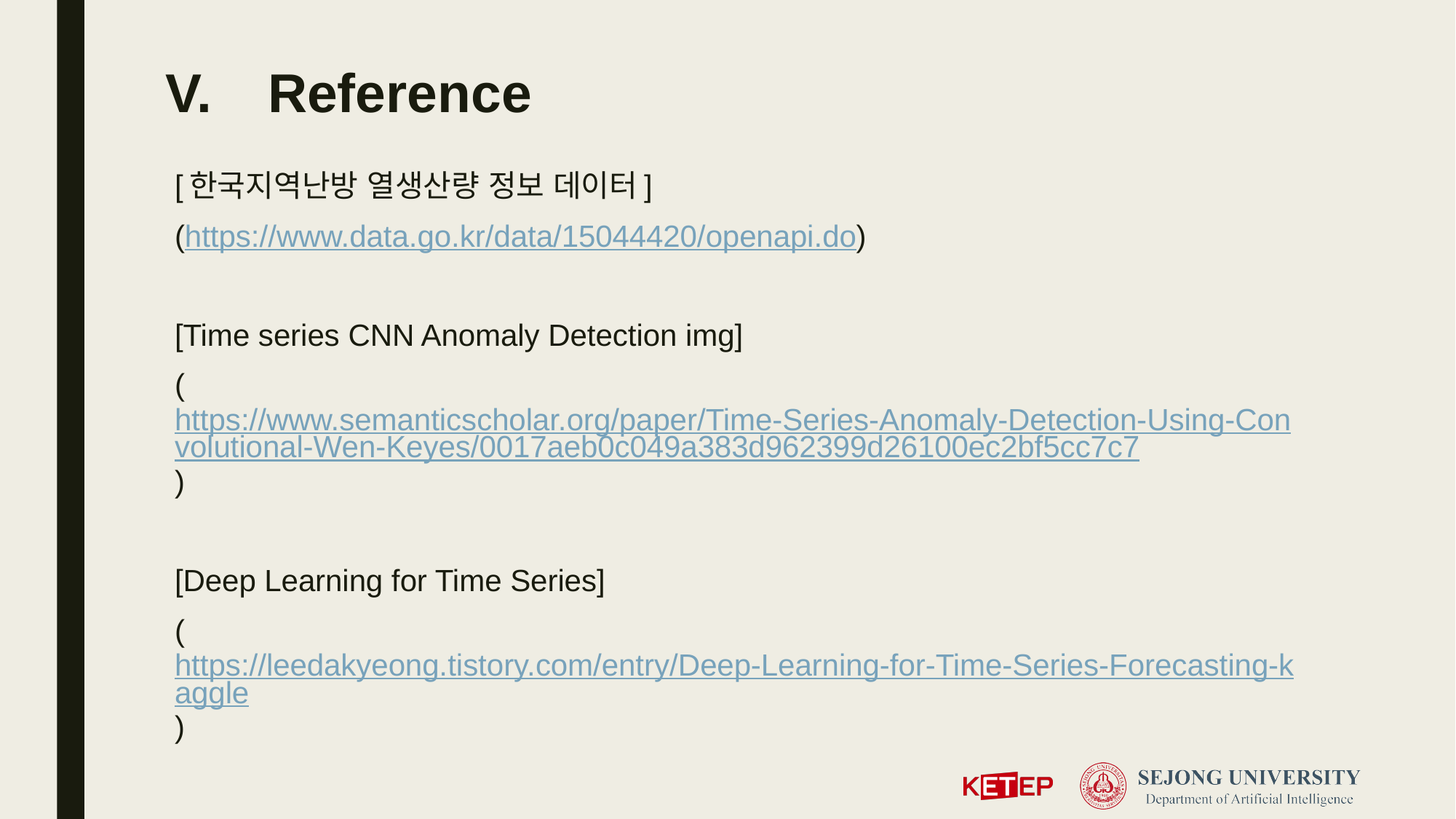

# Reference
[한국지역난방 열생산량 정보 데이터]
(https://www.data.go.kr/data/15044420/openapi.do)

[Time series CNN Anomaly Detection img]
(https://www.semanticscholar.org/paper/Time-Series-Anomaly-Detection-Using-Convolutional-Wen-Keyes/0017aeb0c049a383d962399d26100ec2bf5cc7c7)

[Deep Learning for Time Series]
(https://leedakyeong.tistory.com/entry/Deep-Learning-for-Time-Series-Forecasting-kaggle)